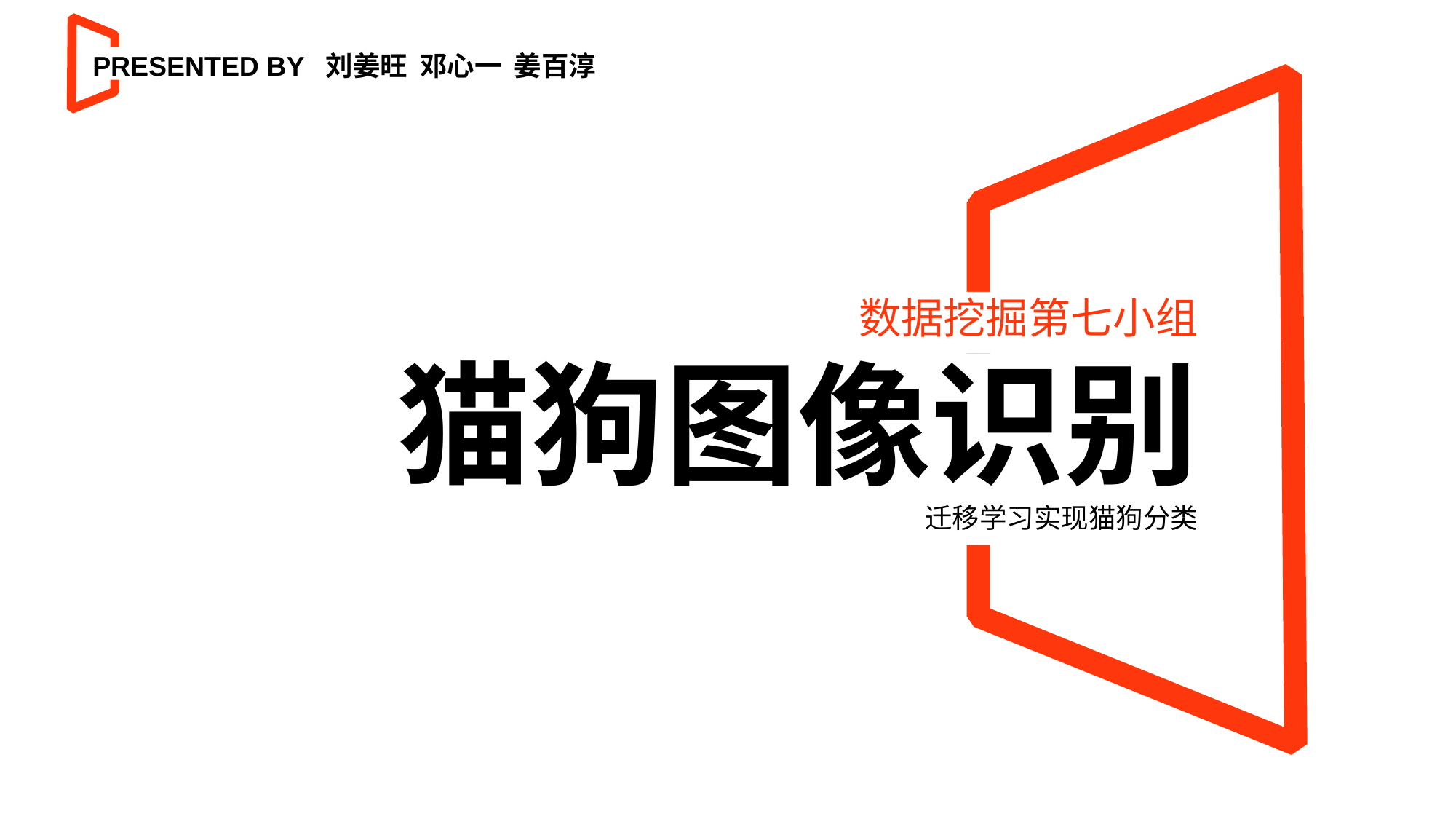

PRESENTED BY  刘姜旺  邓心一  姜百淳
数据挖掘第七小组
猫狗图像识别
迁移学习实现猫狗分类